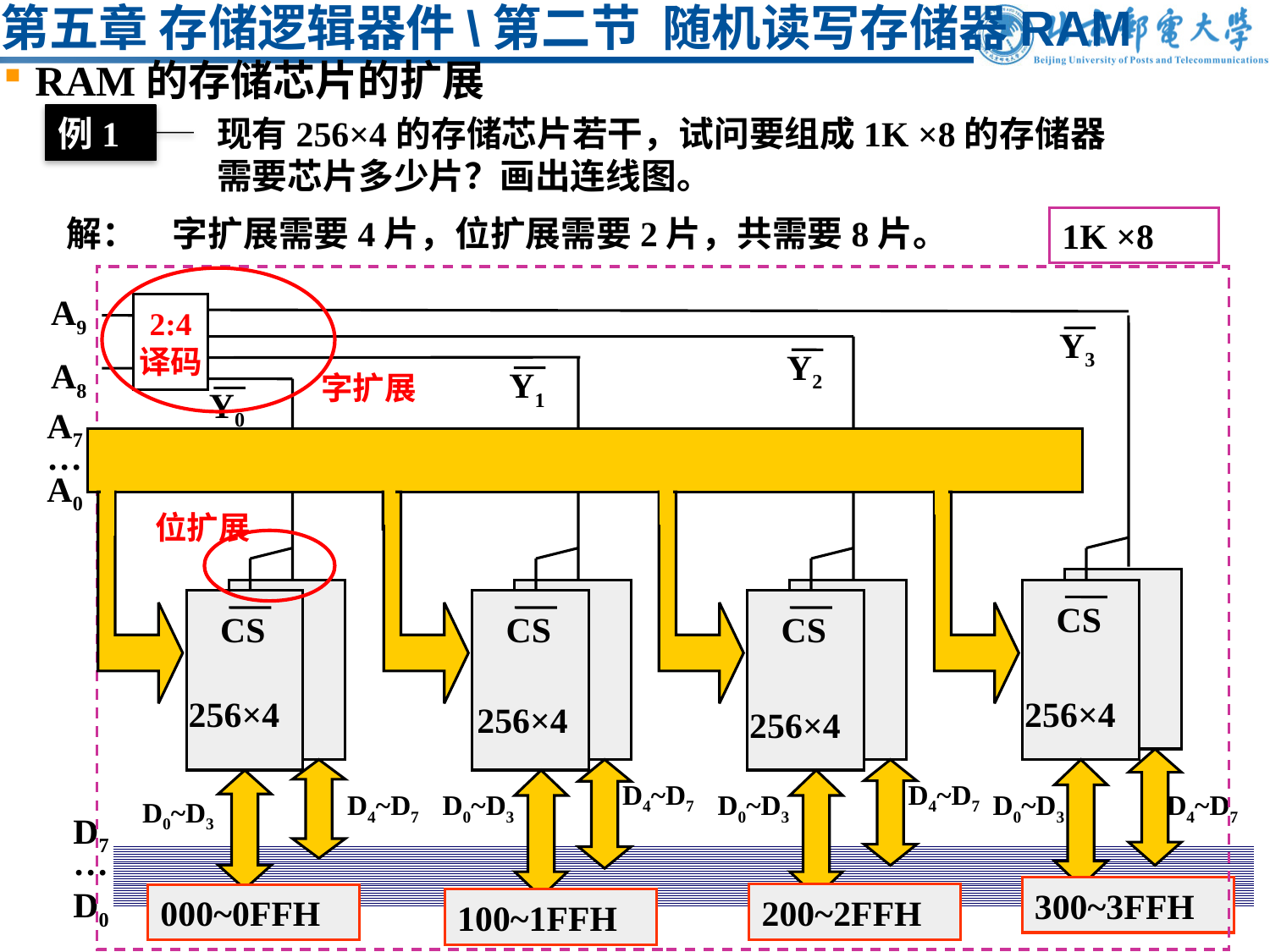

# 第五章 存储逻辑器件\第二节  随机读写存储器RAM
RAM的存储芯片的扩展

例1

现有256×4的存储芯片若干，试问要组成1K ×8的存储器需要芯片多少片？画出连线图。
解：
字扩展需要4片，位扩展需要2片，共需要8片。
1K ×8

A9
2:4
译码

A8

Y3

Y2

Y1

字扩展
Y0

A7
…

A0

位扩展

CS

CS

CS

CS

256×4
256×4
256×4
256×4

D4~D7

D4~D7
D4~D7
D0~D3
D0~D3
D0~D3
D4~D7
D0~D3

D7
…

D0
300~3FFH
200~2FFH
000~0FFH
100~1FFH